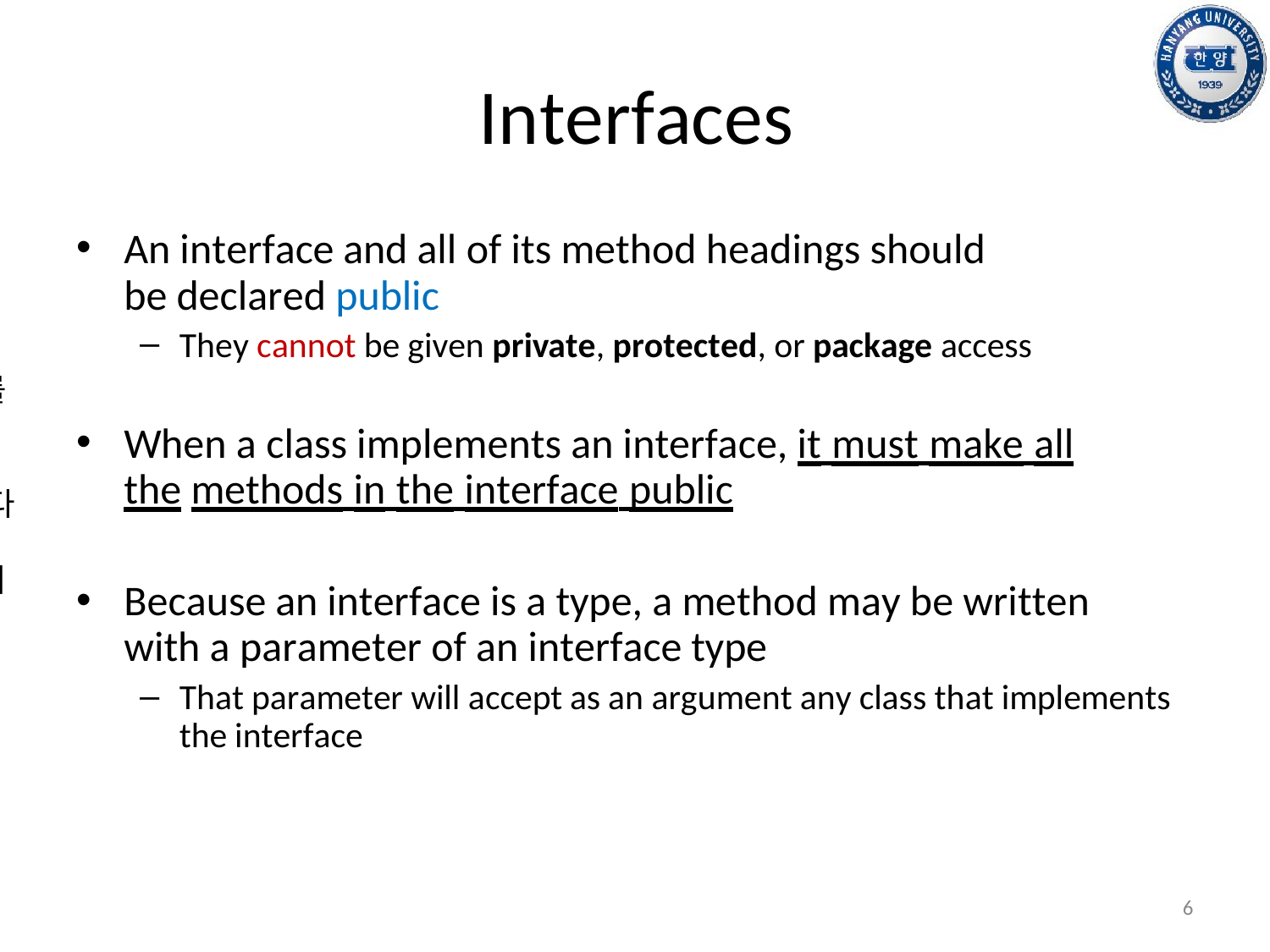

# Interfaces
모든 메소드는 public으로 선언되어야 한다

클래스가 인터페이스를 상속받으면, interface public안에 있는 모든 메소드를 구현해야 한다

인터페이스는 타입이기 때문에, 메소드는 인터페이스 타입으로 쓰여져야한다
An interface and all of its method headings should be declared public
They cannot be given private, protected, or package access

When a class implements an interface, it must make all the methods in the interface public

Because an interface is a type, a method may be written with a parameter of an interface type
That parameter will accept as an argument any class that implements the interface
6